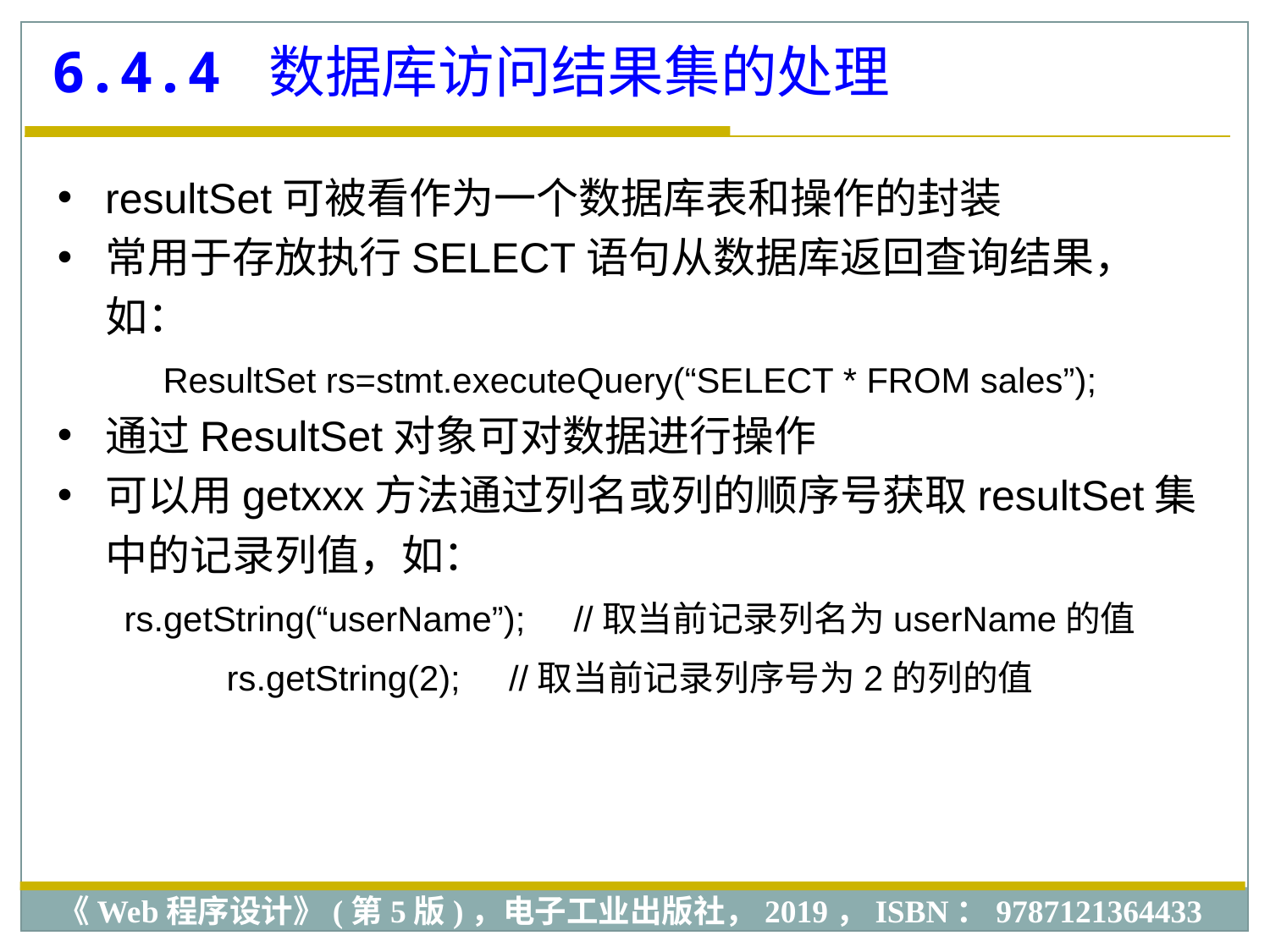

6.4.4 数据库访问结果集的处理
resultSet可被看作为一个数据库表和操作的封装
常用于存放执行SELECT语句从数据库返回查询结果，如：
ResultSet rs=stmt.executeQuery(“SELECT * FROM sales”);
通过ResultSet对象可对数据进行操作
可以用getxxx方法通过列名或列的顺序号获取resultSet集中的记录列值，如：
rs.getString(“userName”);     //取当前记录列名为userName的值
rs.getString(2);     //取当前记录列序号为2的列的值